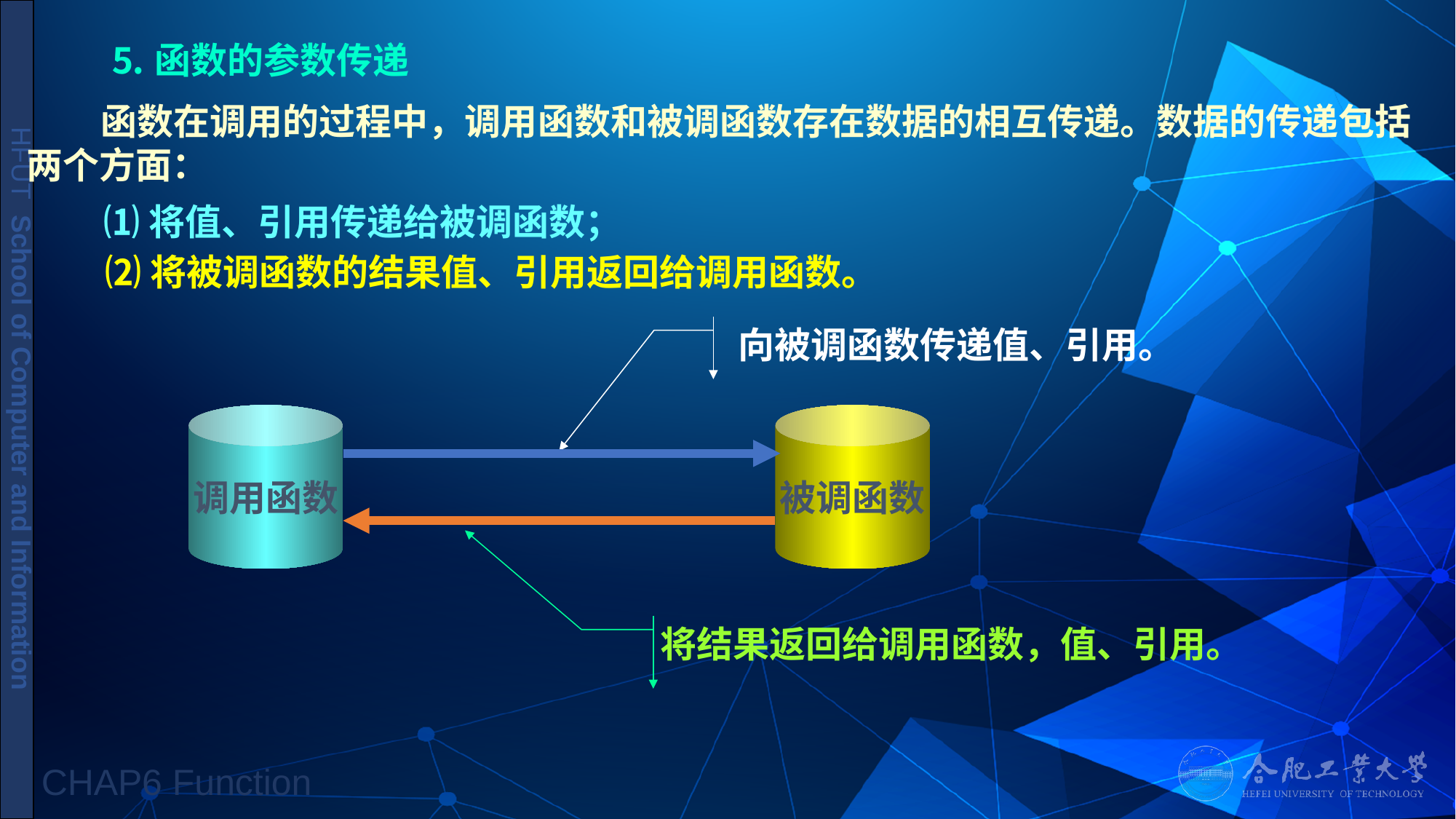

# ⒌函数的参数传递
        函数在调用的过程中，调用函数和被调函数存在数据的相互传递。数据的传递包括
两个方面：
⑴将值、引用传递给被调函数；
⑵将被调函数的结果值、引用返回给调用函数。
向被调函数传递值、引用。
调用函数
被调函数
将结果返回给调用函数，值、引用。